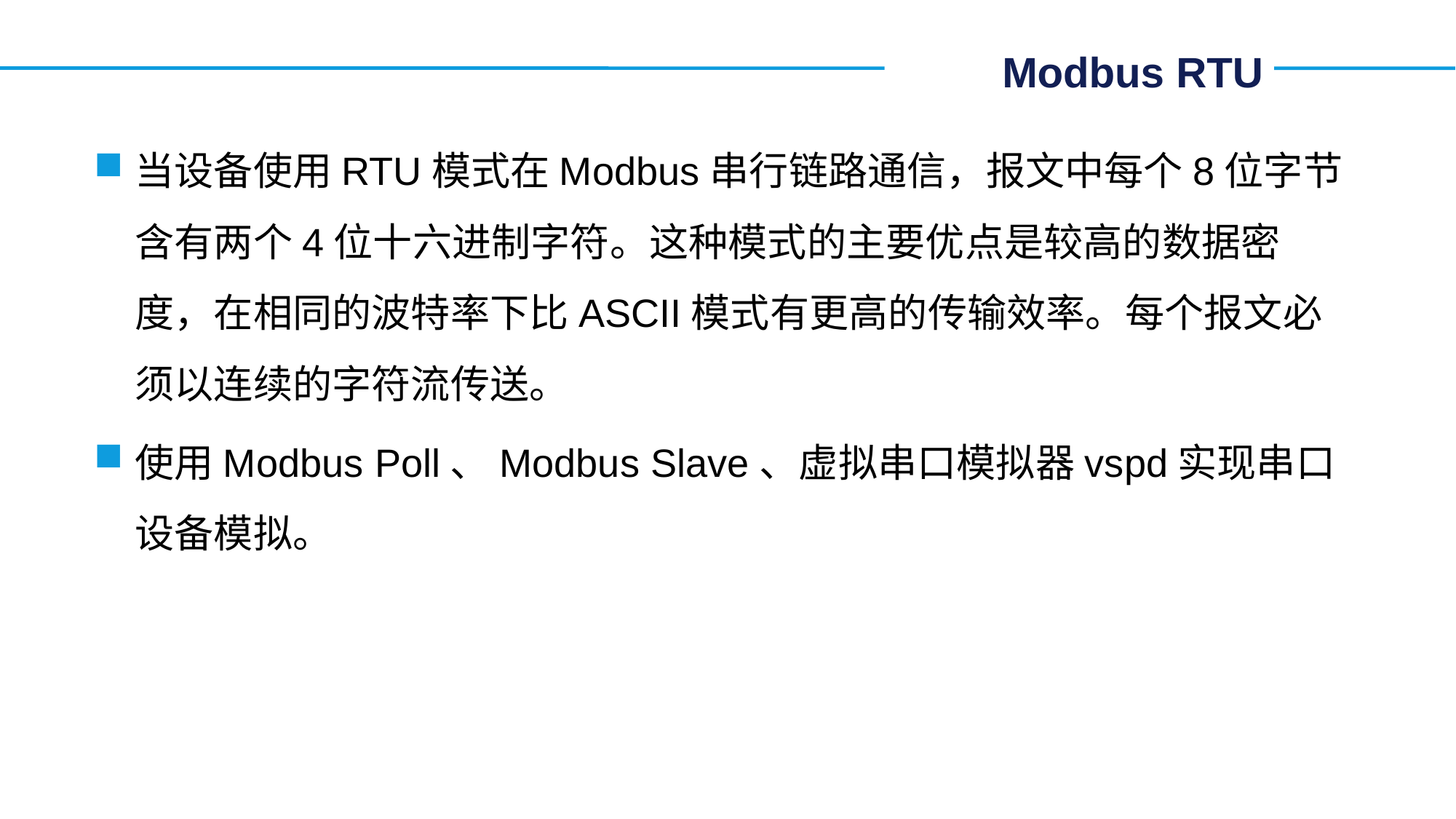

# Modbus RTU
当设备使用RTU模式在Modbus串行链路通信，报文中每个8位字节含有两个4位十六进制字符。这种模式的主要优点是较高的数据密度，在相同的波特率下比ASCII模式有更高的传输效率。每个报文必须以连续的字符流传送。
使用Modbus Poll、Modbus Slave、虚拟串口模拟器vspd实现串口设备模拟。